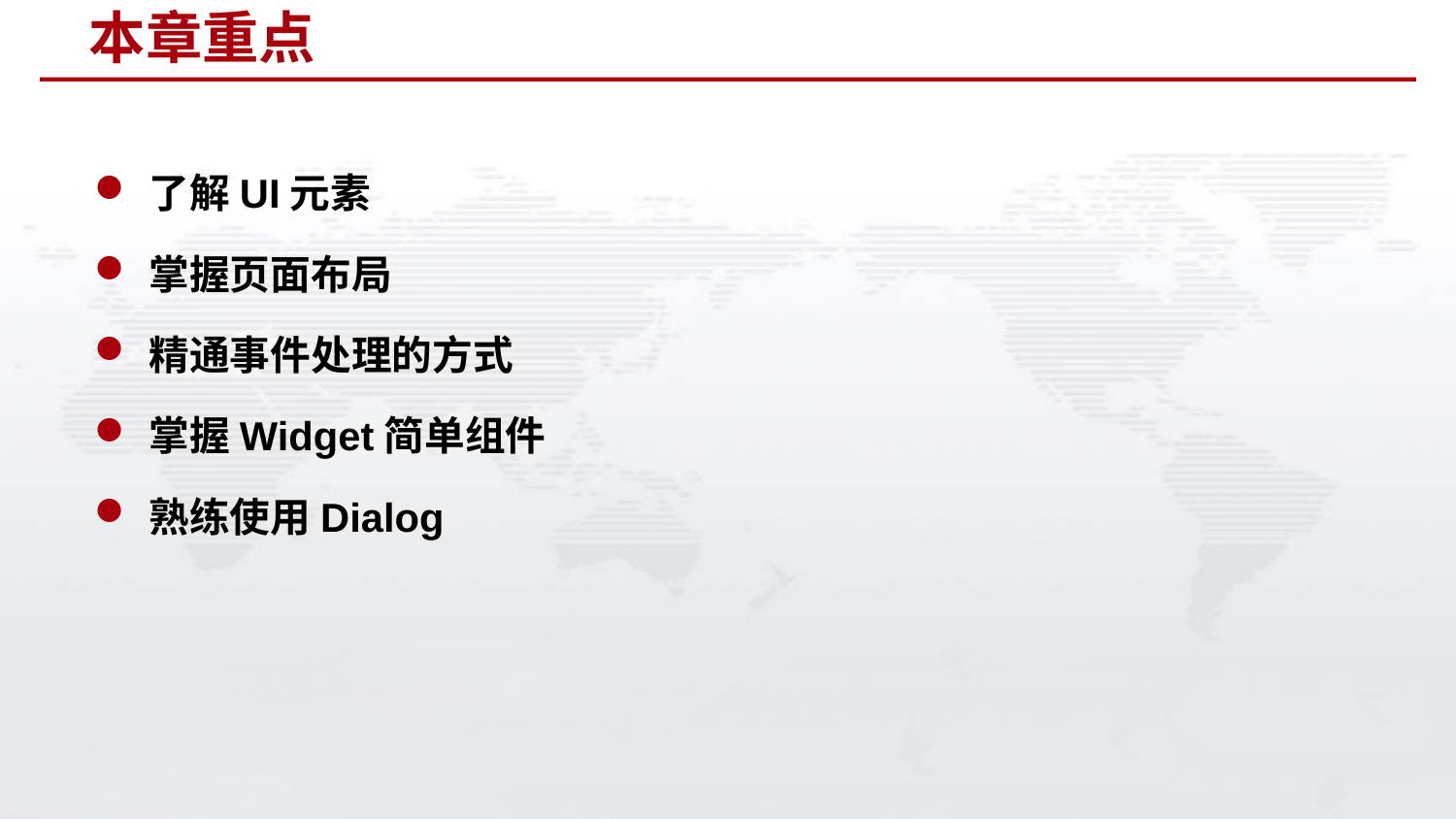

# 本章重点
了解UI元素
掌握页面布局
精通事件处理的方式
掌握Widget简单组件
熟练使用Dialog